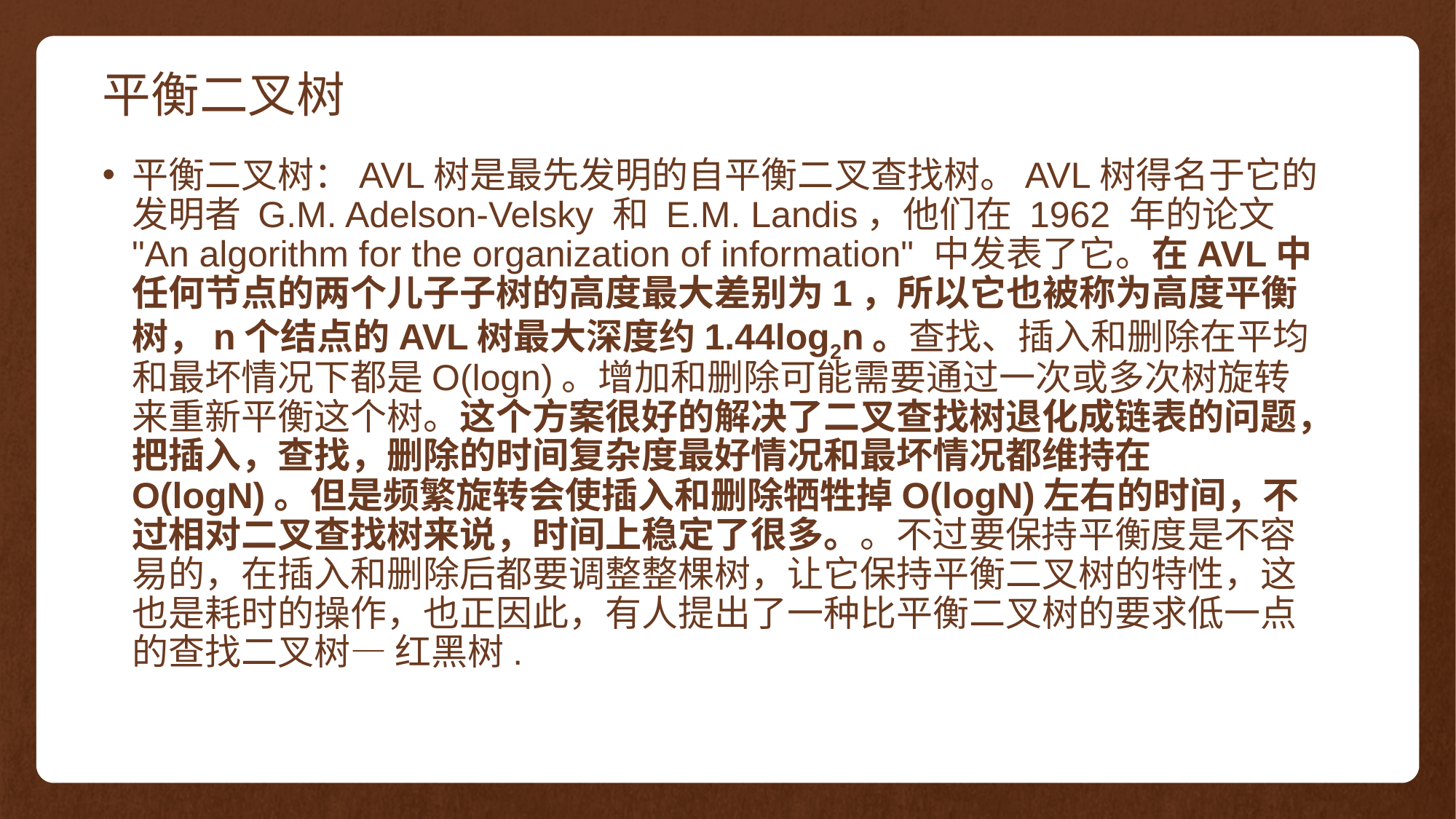

# 平衡二叉树
平衡二叉树：AVL树是最先发明的自平衡二叉查找树。AVL树得名于它的发明者 G.M. Adelson-Velsky 和 E.M. Landis，他们在 1962 年的论文 "An algorithm for the organization of information" 中发表了它。在AVL中任何节点的两个儿子子树的高度最大差别为1，所以它也被称为高度平衡树，n个结点的AVL树最大深度约1.44log2n。查找、插入和删除在平均和最坏情况下都是O(logn)。增加和删除可能需要通过一次或多次树旋转来重新平衡这个树。这个方案很好的解决了二叉查找树退化成链表的问题，把插入，查找，删除的时间复杂度最好情况和最坏情况都维持在O(logN)。但是频繁旋转会使插入和删除牺牲掉O(logN)左右的时间，不过相对二叉查找树来说，时间上稳定了很多。。不过要保持平衡度是不容易的，在插入和删除后都要调整整棵树，让它保持平衡二叉树的特性，这也是耗时的操作，也正因此，有人提出了一种比平衡二叉树的要求低一点的查找二叉树— 红黑树.